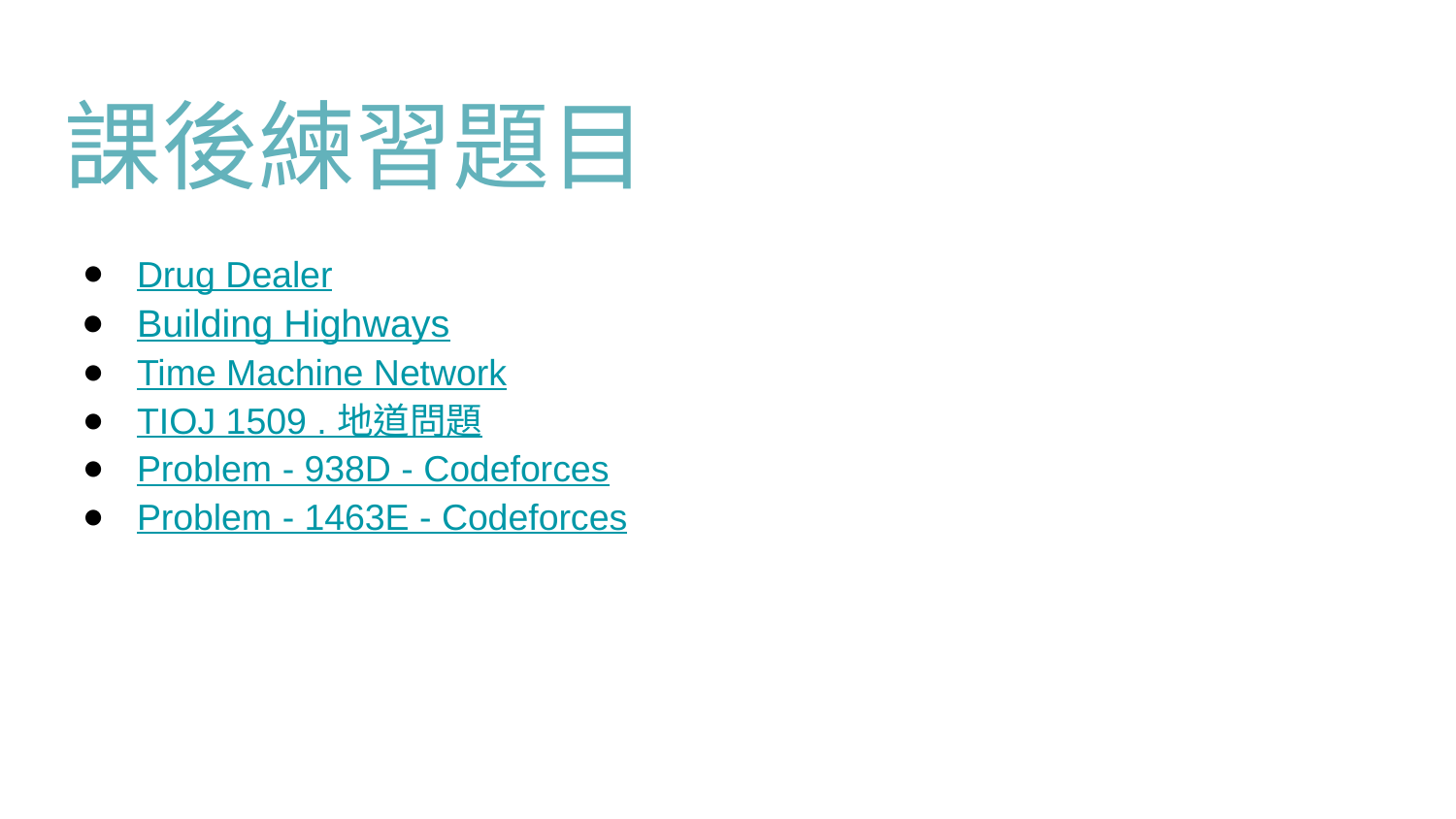

# 課後練習題目
Drug Dealer
Building Highways
Time Machine Network
TIOJ 1509 . 地道問題
Problem - 938D - Codeforces
Problem - 1463E - Codeforces